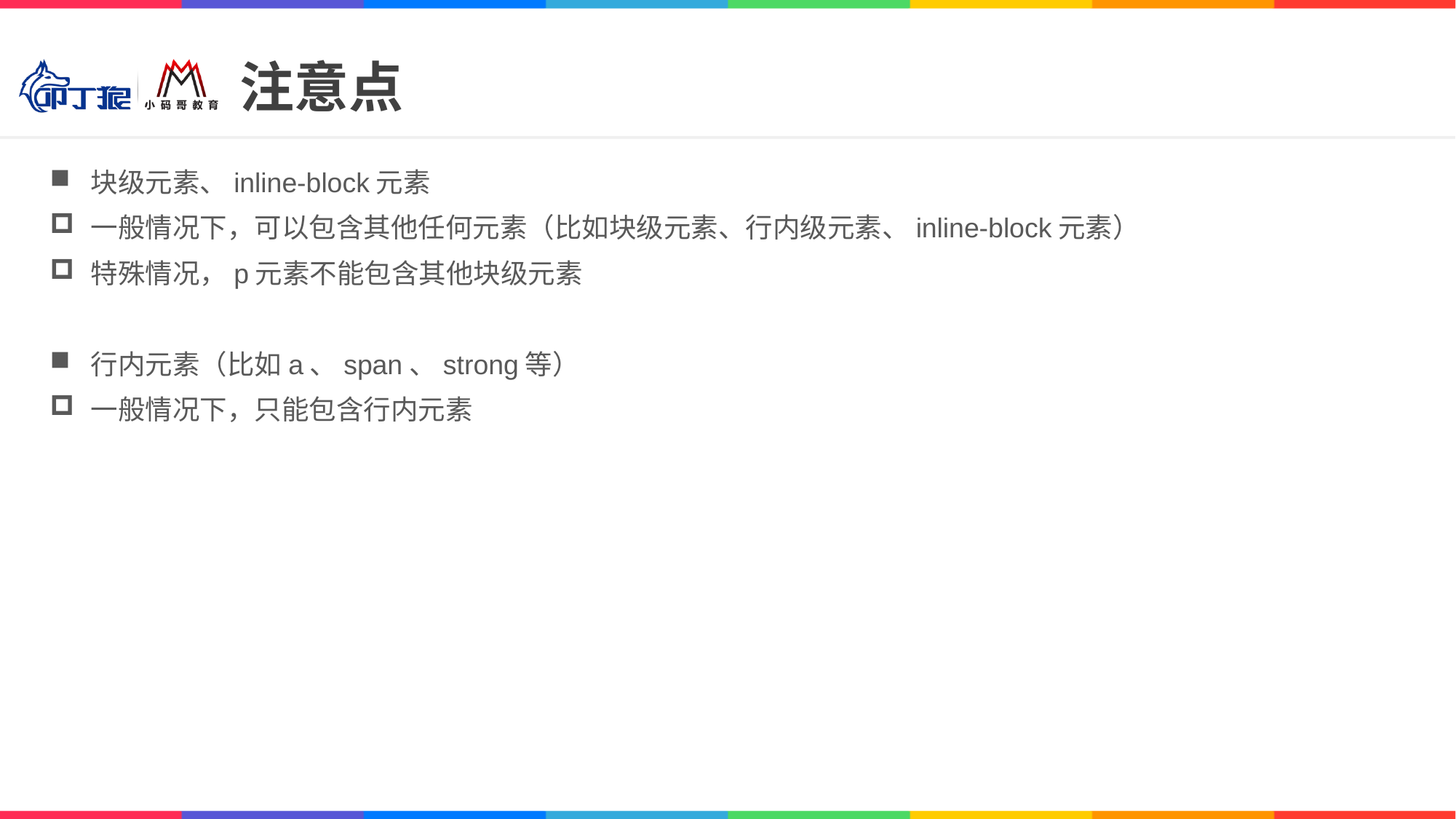

# 注意点
块级元素、inline-block元素
一般情况下，可以包含其他任何元素（比如块级元素、行内级元素、inline-block元素）
特殊情况，p元素不能包含其他块级元素

行内元素（比如a、span、strong等）
一般情况下，只能包含行内元素